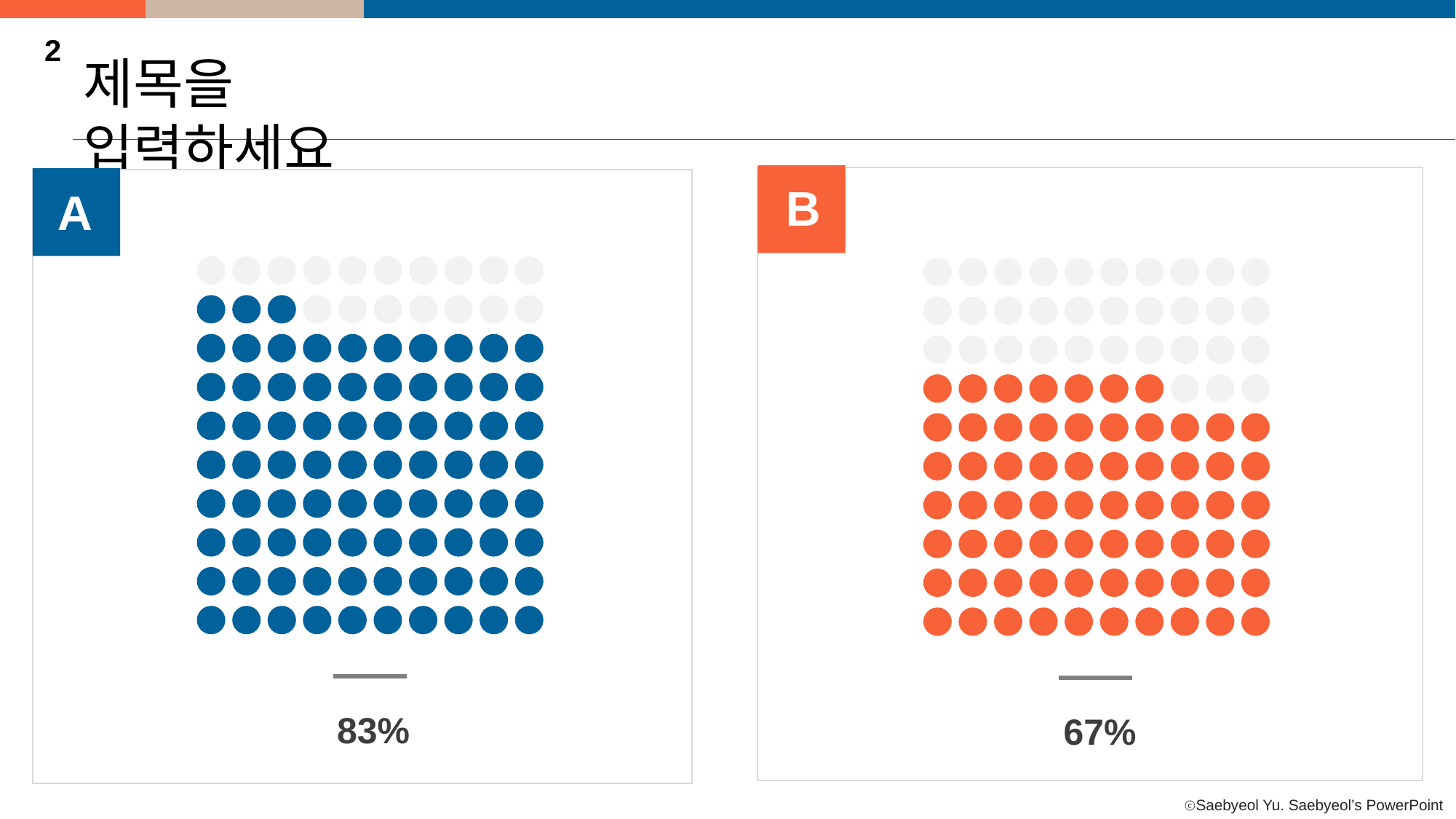

2
제목을 입력하세요

B

A

83%
67%